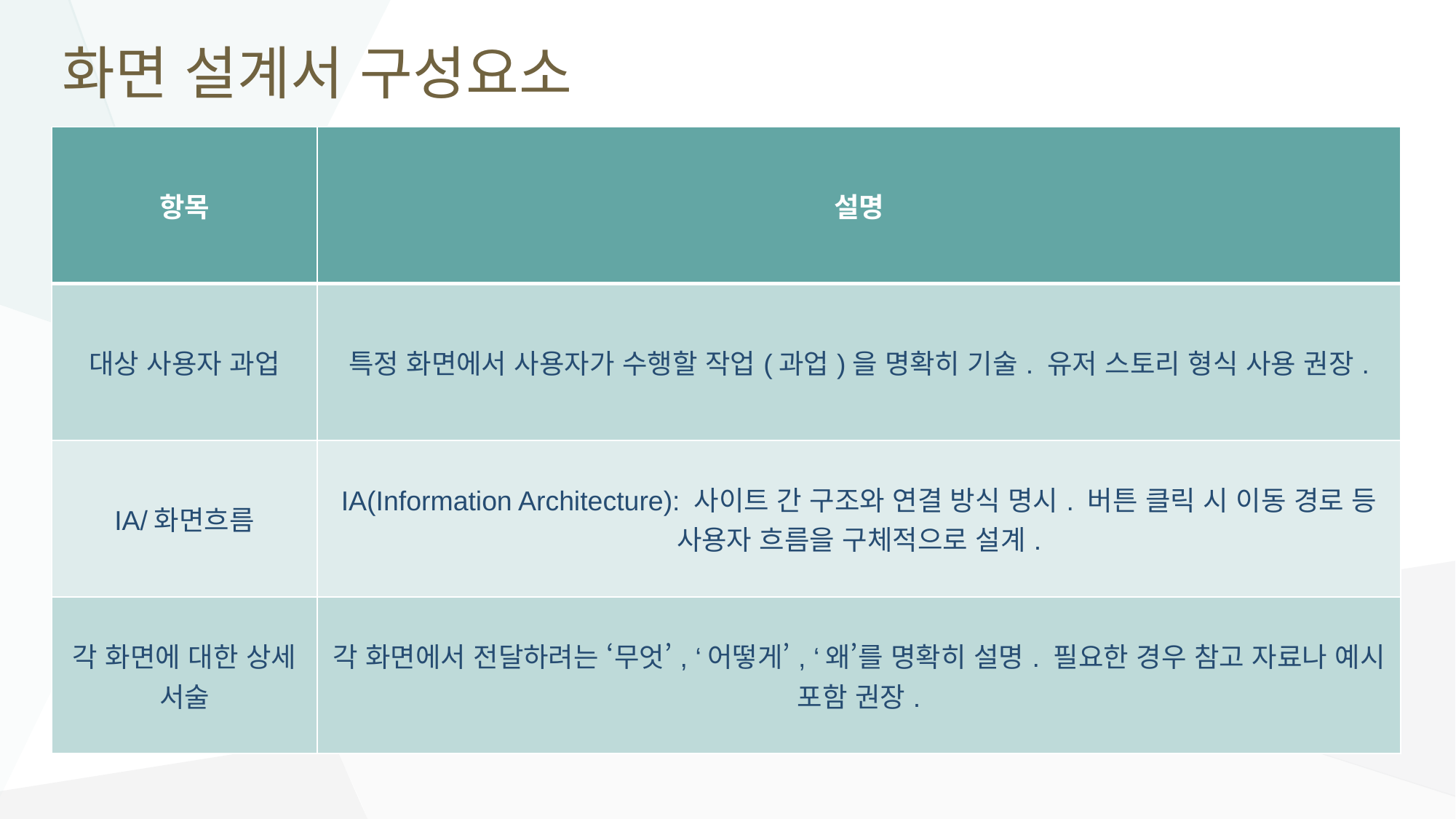

# 화면 설계서 구성요소
| 항목 | 설명 |
| --- | --- |
| 대상 사용자 과업 | 특정 화면에서 사용자가 수행할 작업(과업)을 명확히 기술. 유저 스토리 형식 사용 권장. |
| IA/화면흐름 | IA(Information Architecture): 사이트 간 구조와 연결 방식 명시. 버튼 클릭 시 이동 경로 등 사용자 흐름을 구체적으로 설계. |
| 각 화면에 대한 상세 서술 | 각 화면에서 전달하려는 ‘무엇’, ‘어떻게’, ‘왜’를 명확히 설명. 필요한 경우 참고 자료나 예시 포함 권장. |